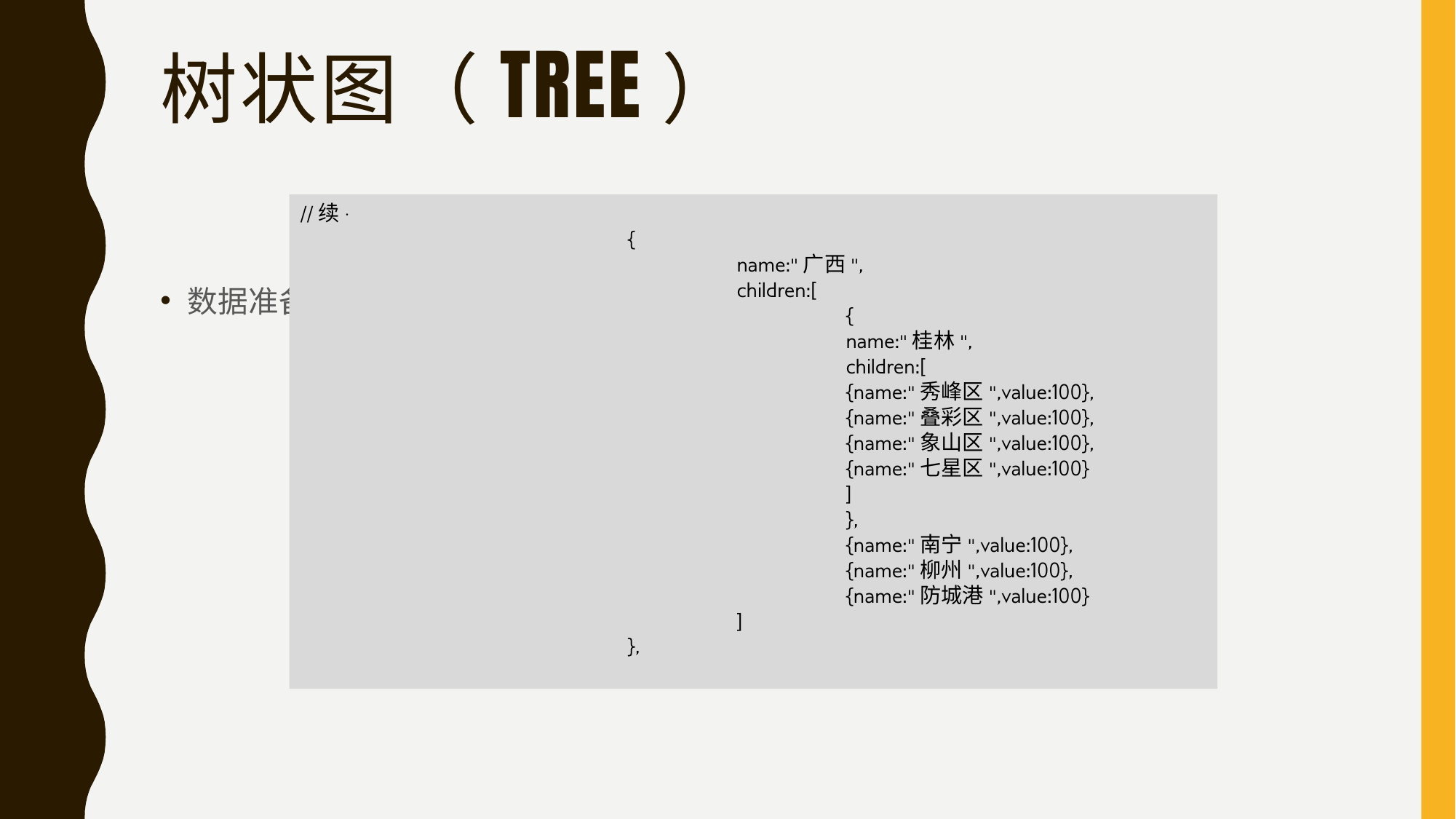

# 树状图（Tree）
//续·
    			{
    				name:"广西",
    				children:[
    					{
    					name:"桂林",
    					children:[
    					{name:"秀峰区",value:100},
    					{name:"叠彩区",value:100},
    					{name:"象山区",value:100},
    					{name:"七星区",value:100}
    					]
    					},
    					{name:"南宁",value:100},
    					{name:"柳州",value:100},
            					{name:"防城港",value:100}
    				]
    			},

数据准备